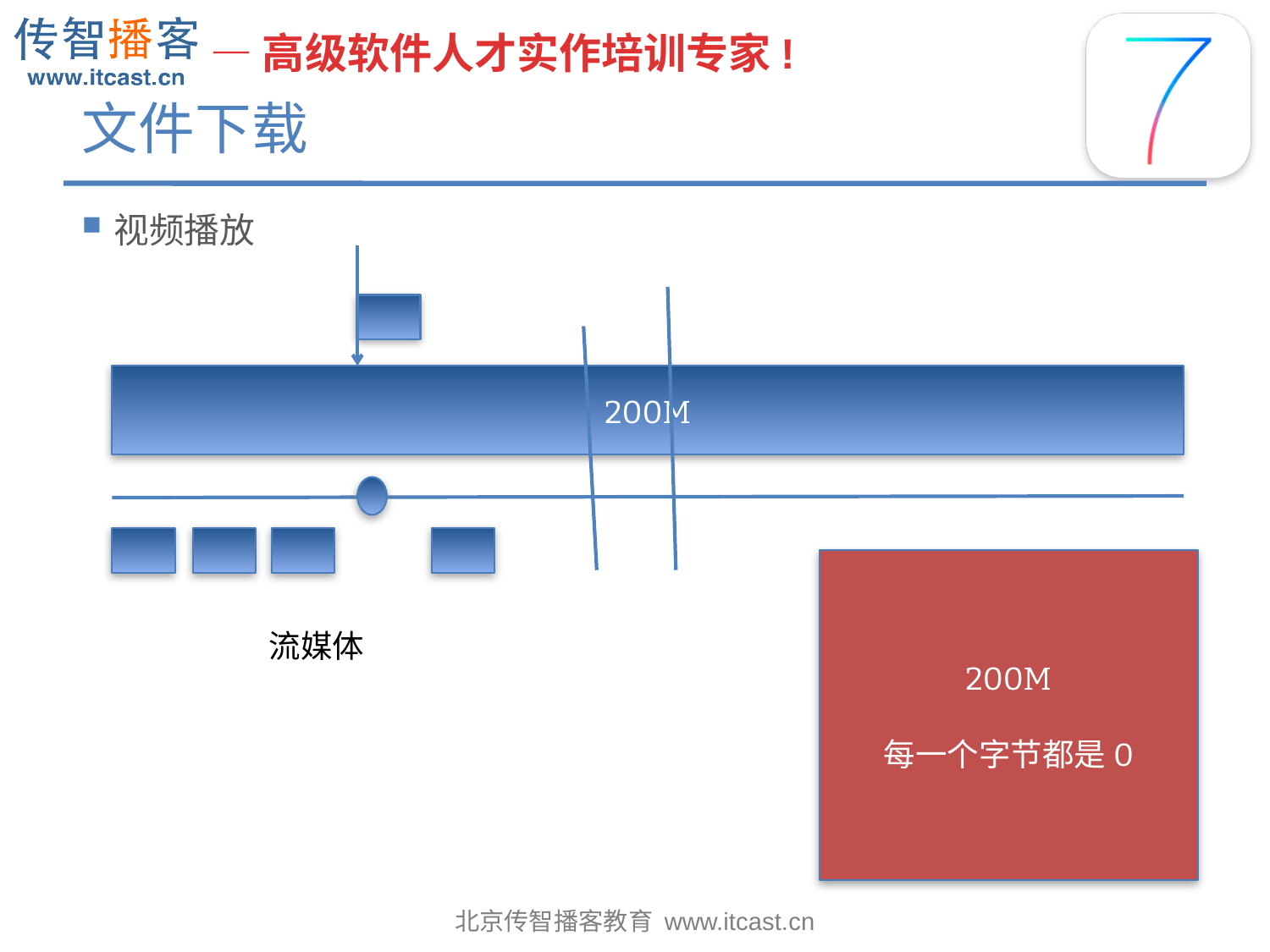

# 文件下载
视频播放

200M

200M

每一个字节都是0
流媒体